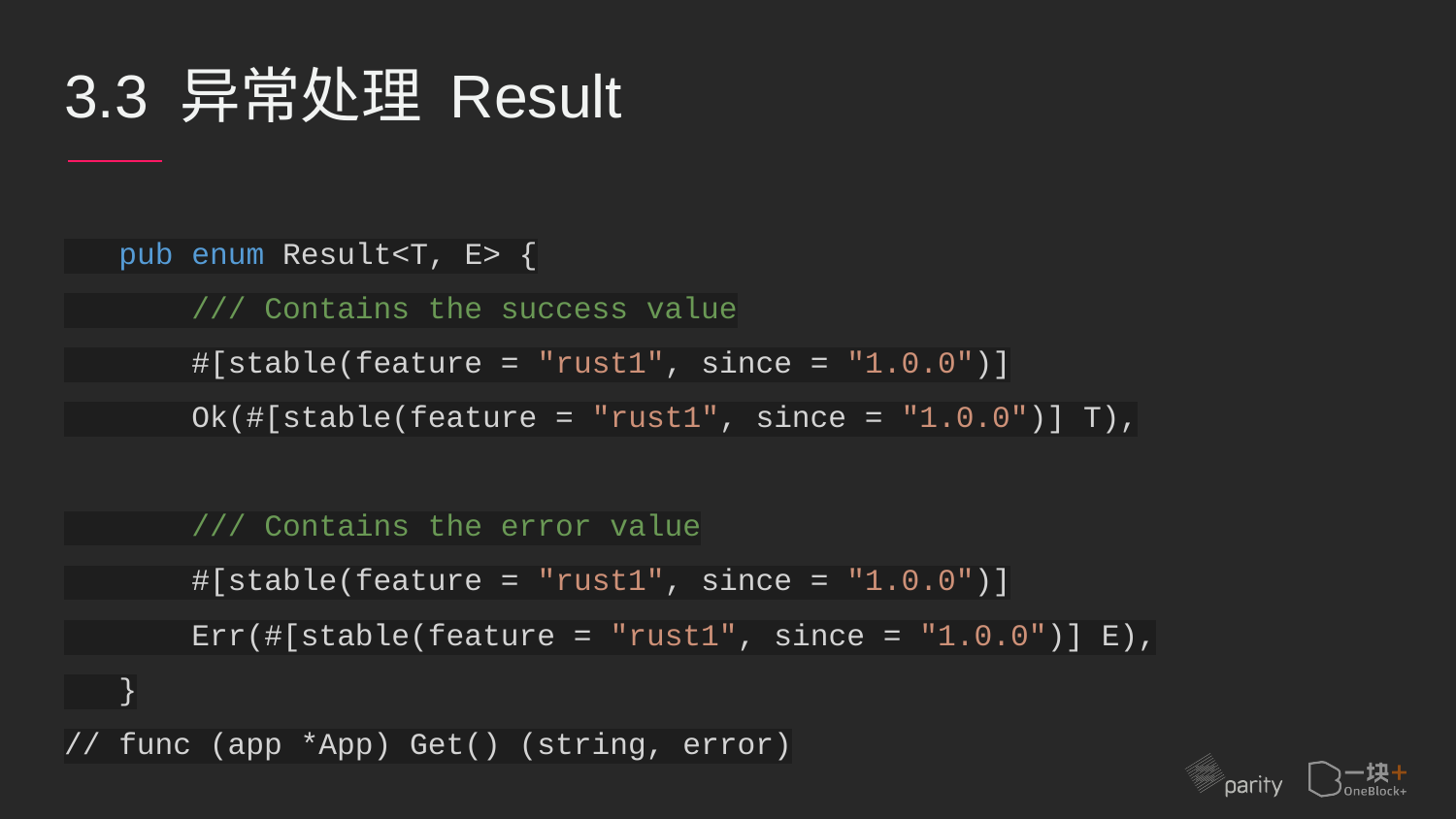

3.3 异常处理 Result

   pub enum Result<T, E> {
       /// Contains the success value
       #[stable(feature = "rust1", since = "1.0.0")]
       Ok(#[stable(feature = "rust1", since = "1.0.0")] T),

       /// Contains the error value
       #[stable(feature = "rust1", since = "1.0.0")]
       Err(#[stable(feature = "rust1", since = "1.0.0")] E),
   }
// func (app *App) Get() (string, error)